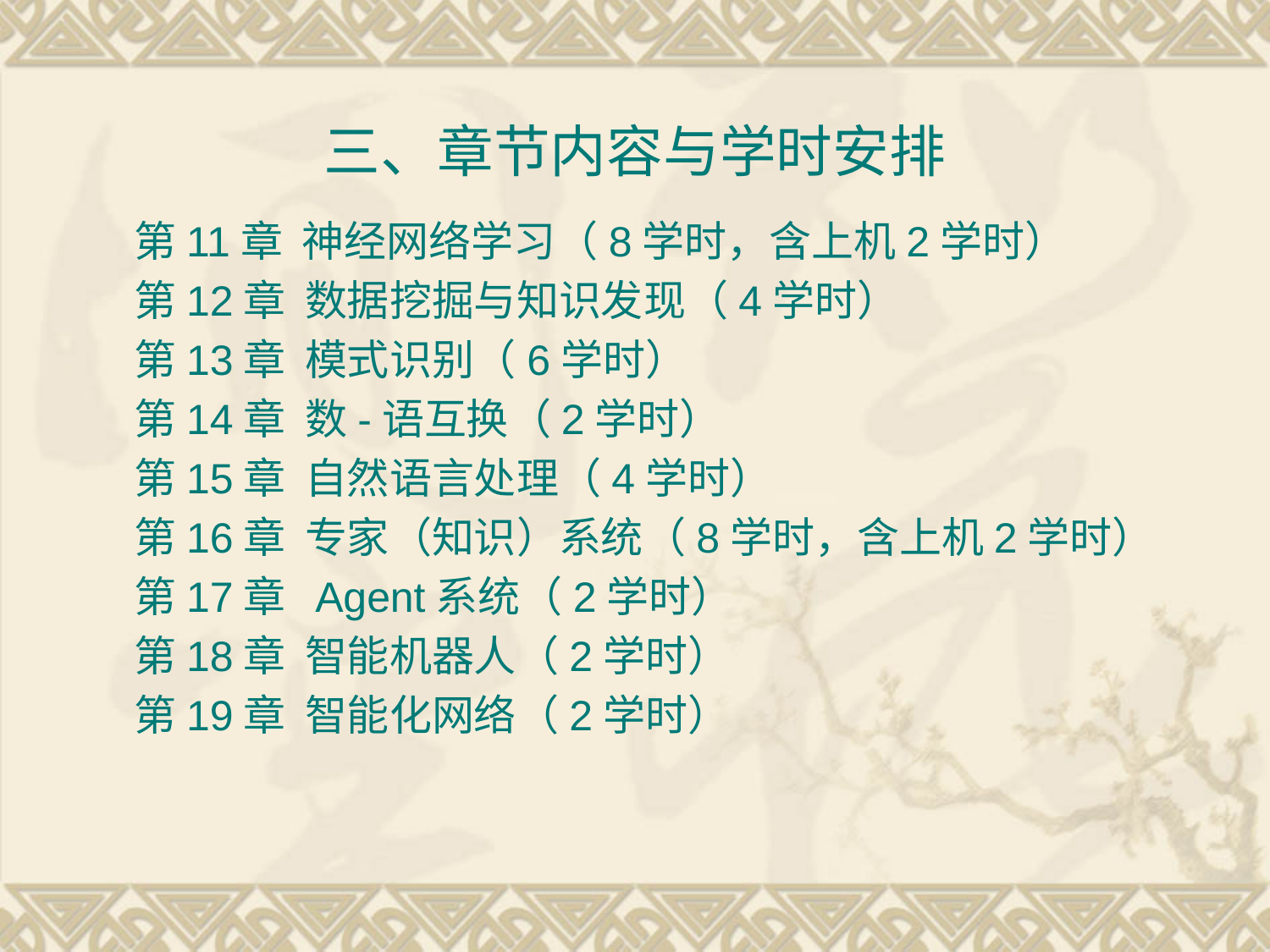

三、章节内容与学时安排
     第11章  神经网络学习（8学时，含上机2学时）
     第12章  数据挖掘与知识发现（4学时）
     第13章  模式识别（6学时）
     第14章  数-语互换（2学时）
     第15章  自然语言处理（4学时）
     第16章  专家（知识）系统（8学时，含上机2学时）
     第17章  Agent系统（2学时）
     第18章  智能机器人（2学时）
     第19章  智能化网络（2学时）